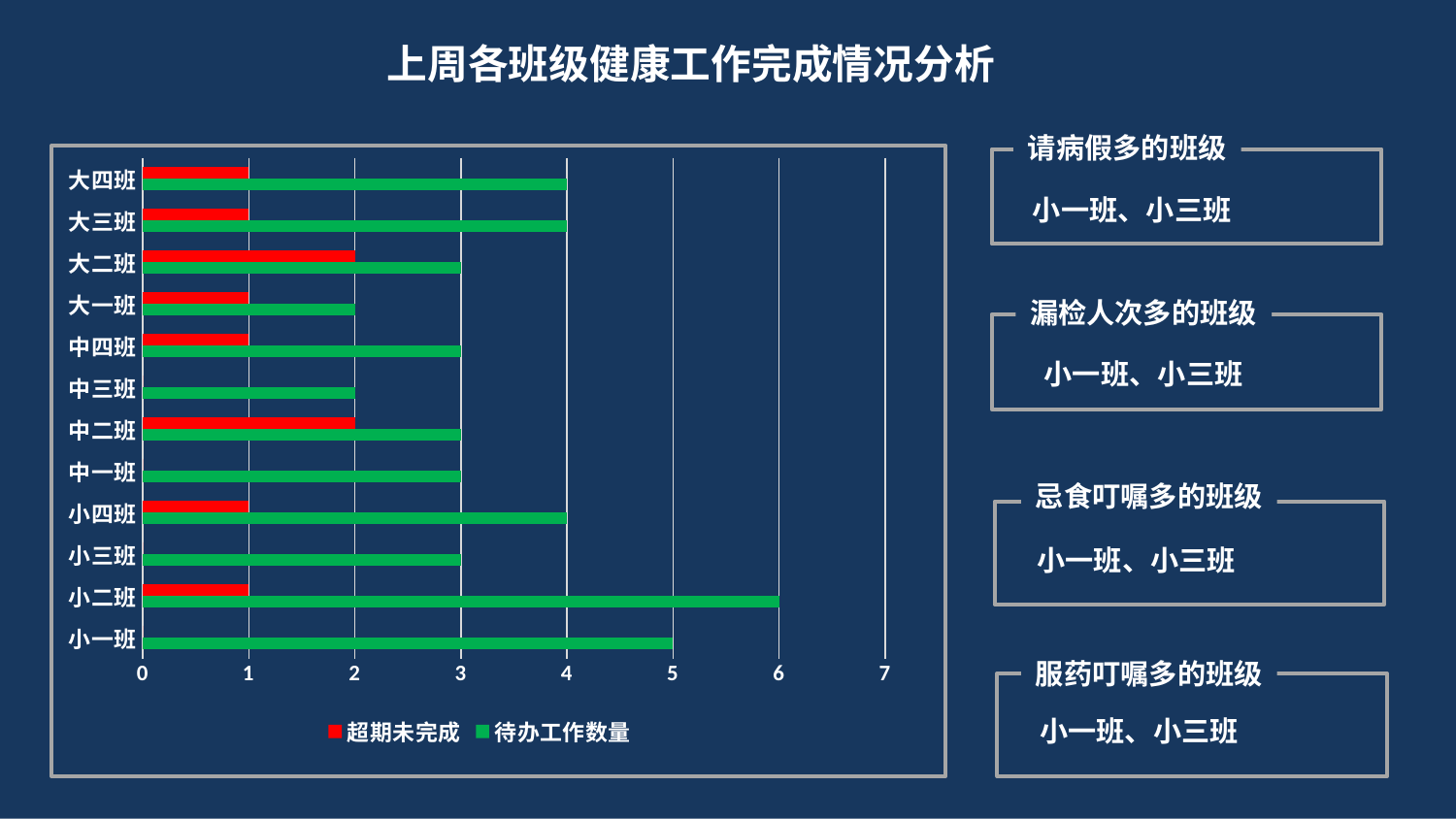

上周各班级健康工作完成情况分析
请病假多的班级

### Chart

| Category | 待办工作数量 | 超期未完成 |
|---|---|---|
| 小一班 | 5.0 | 0.0 |
| 小二班 | 6.0 | 1.0 |
| 小三班 | 3.0 | 0.0 |
| 小四班 | 4.0 | 1.0 |
| 中一班 | 3.0 | 0.0 |
| 中二班 | 3.0 | 2.0 |
| 中三班 | 2.0 | 0.0 |
| 中四班 | 3.0 | 1.0 |
| 大一班 | 2.0 | 1.0 |
| 大二班 | 3.0 | 2.0 |
| 大三班 | 4.0 | 1.0 |
| 大四班 | 4.0 | 1.0 |
小一班、小三班
漏检人次多的班级

小一班、小三班
忌食叮嘱多的班级

小一班、小三班
服药叮嘱多的班级

小一班、小三班